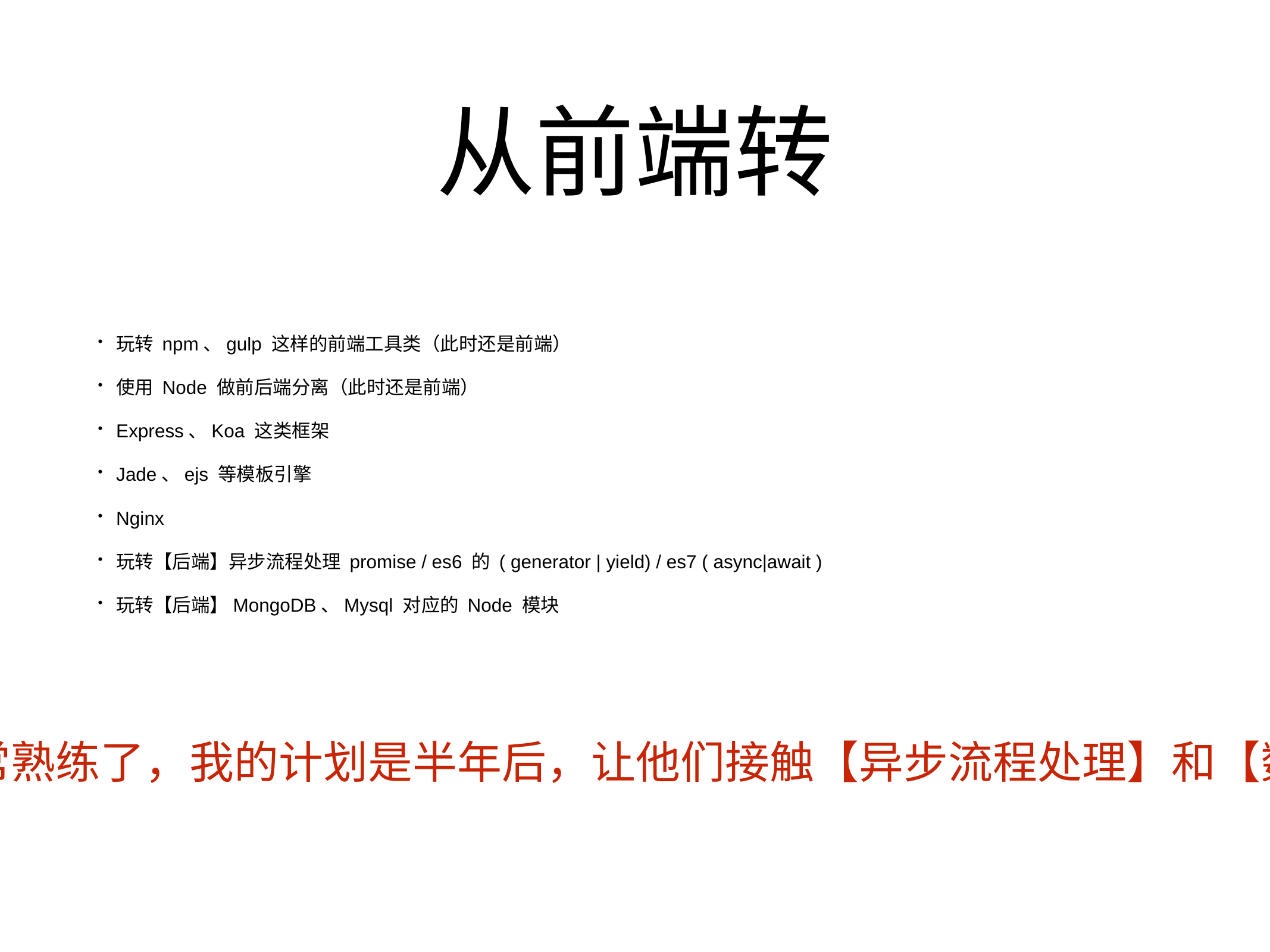

# 从前端转

玩转 npm、gulp 这样的前端工具类（此时还是前端）
使用 Node 做前后端分离（此时还是前端）
Express、Koa 这类框架
Jade、ejs 等模板引擎
Nginx
玩转【后端】异步流程处理 promise / es6 的 ( generator | yield) / es7 ( async|await )
玩转【后端】MongoDB、Mysql 对应的 Node 模块

一般的前端都非常容易学会，基本 2 周就已经非常熟练了，我的计划是半年后，让他们接触【异步流程处理】和【数据库】相关内容，学习后端代码，就可以全栈了